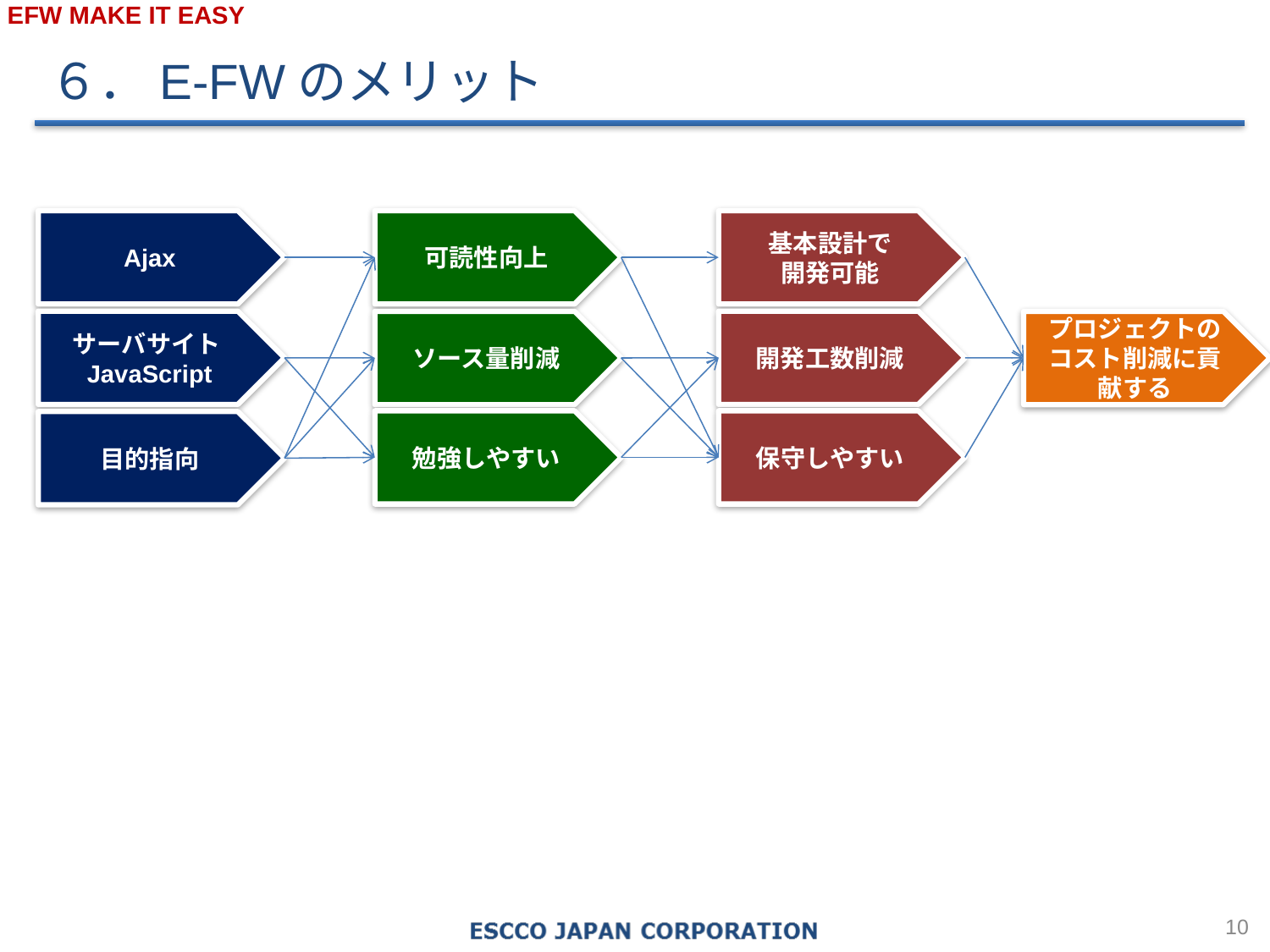

６．E-FWのメリット
Ajax
可読性向上
基本設計で
開発可能
開発工数削減
サーバサイトJavaScript
ソース量削減
プロジェクトのコスト削減に貢献する
勉強しやすい
保守しやすい
目的指向
10